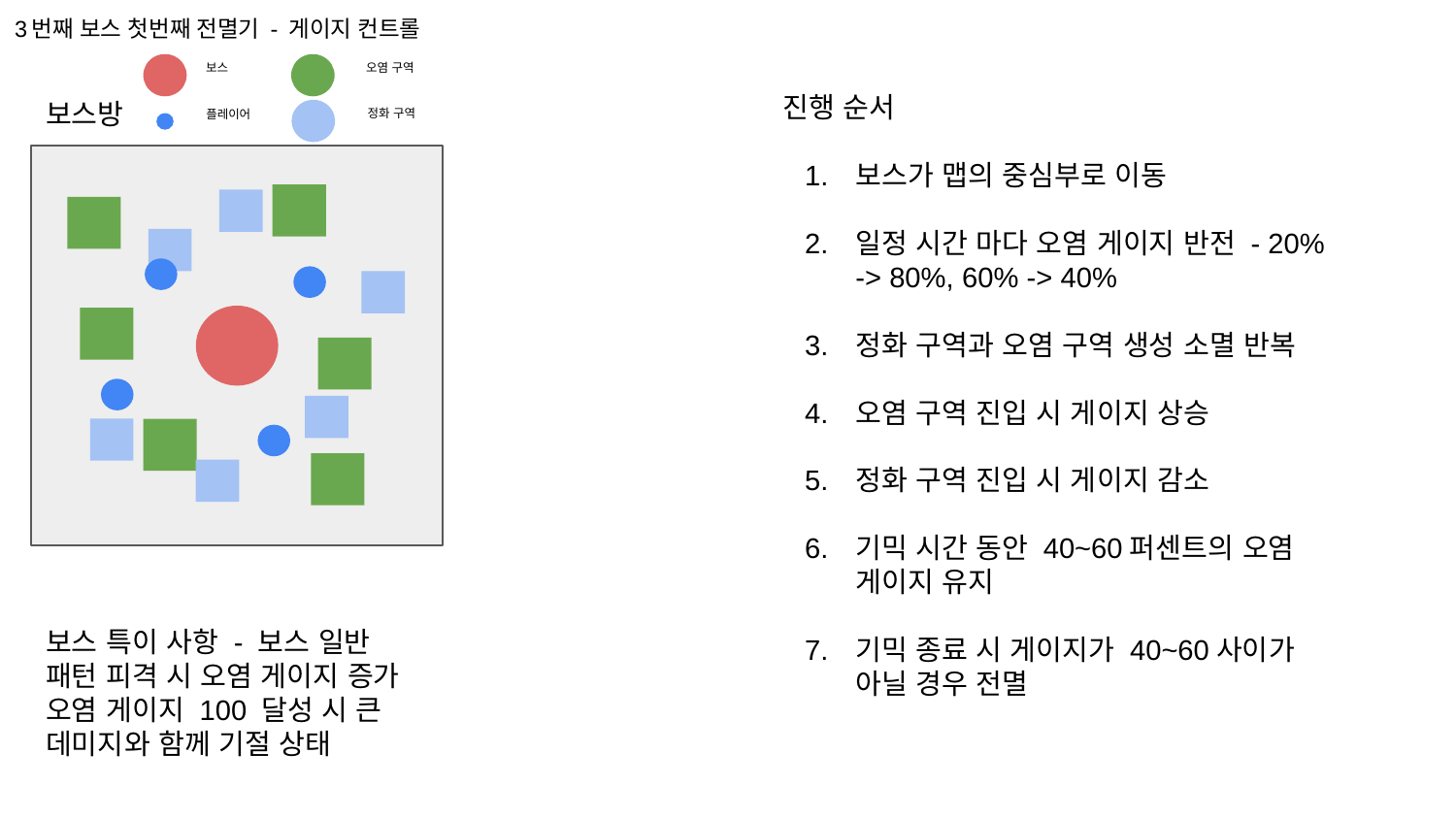

# 3번째 보스 첫번째 전멸기 - 게이지 컨트롤
보스
오염 구역

정화 구역
플레이어

진행 순서

보스가 맵의 중심부로 이동

일정 시간 마다 오염 게이지 반전 - 20% -> 80%, 60% -> 40%

정화 구역과 오염 구역 생성 소멸 반복

오염 구역 진입 시 게이지 상승

정화 구역 진입 시 게이지 감소

기믹 시간 동안 40~60퍼센트의 오염 게이지 유지

기믹 종료 시 게이지가 40~60사이가 아닐 경우 전멸
보스방
보스 특이 사항 - 보스 일반 패턴 피격 시 오염 게이지 증가
오염 게이지 100 달성 시 큰 데미지와 함께 기절 상태